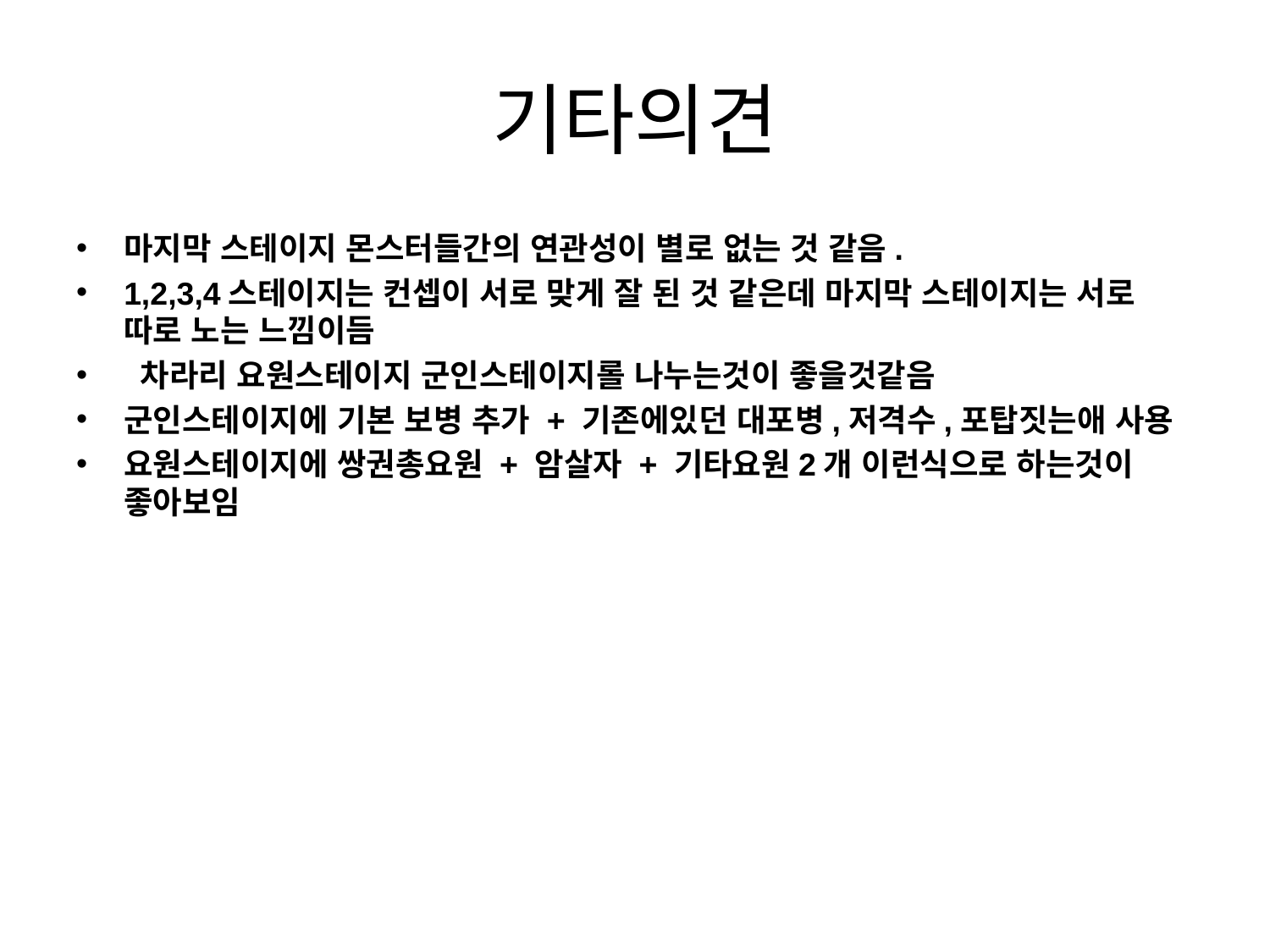

# 기타의견
마지막 스테이지 몬스터들간의 연관성이 별로 없는 것 같음.
1,2,3,4스테이지는 컨셉이 서로 맞게 잘 된 것 같은데 마지막 스테이지는 서로 따로 노는 느낌이듬
 차라리 요원스테이지 군인스테이지롤 나누는것이 좋을것같음
군인스테이지에 기본 보병 추가 + 기존에있던 대포병,저격수,포탑짓는애 사용
요원스테이지에 쌍권총요원 + 암살자 + 기타요원2개 이런식으로 하는것이 좋아보임